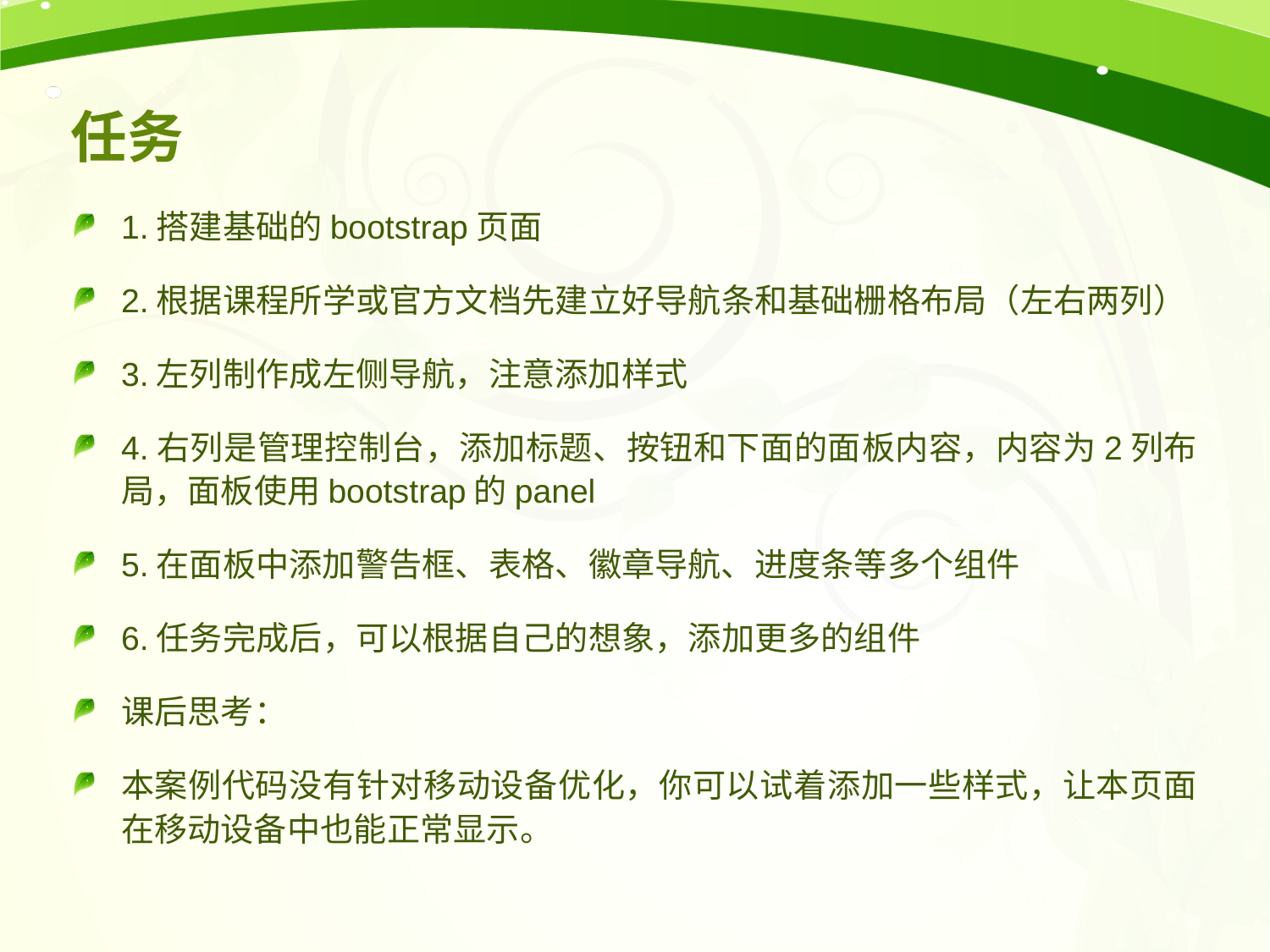

# 任务
1.搭建基础的bootstrap页面
2.根据课程所学或官方文档先建立好导航条和基础栅格布局（左右两列）
3.左列制作成左侧导航，注意添加样式
4.右列是管理控制台，添加标题、按钮和下面的面板内容，内容为2列布局，面板使用bootstrap的panel
5.在面板中添加警告框、表格、徽章导航、进度条等多个组件
6.任务完成后，可以根据自己的想象，添加更多的组件
课后思考：
本案例代码没有针对移动设备优化，你可以试着添加一些样式，让本页面在移动设备中也能正常显示。